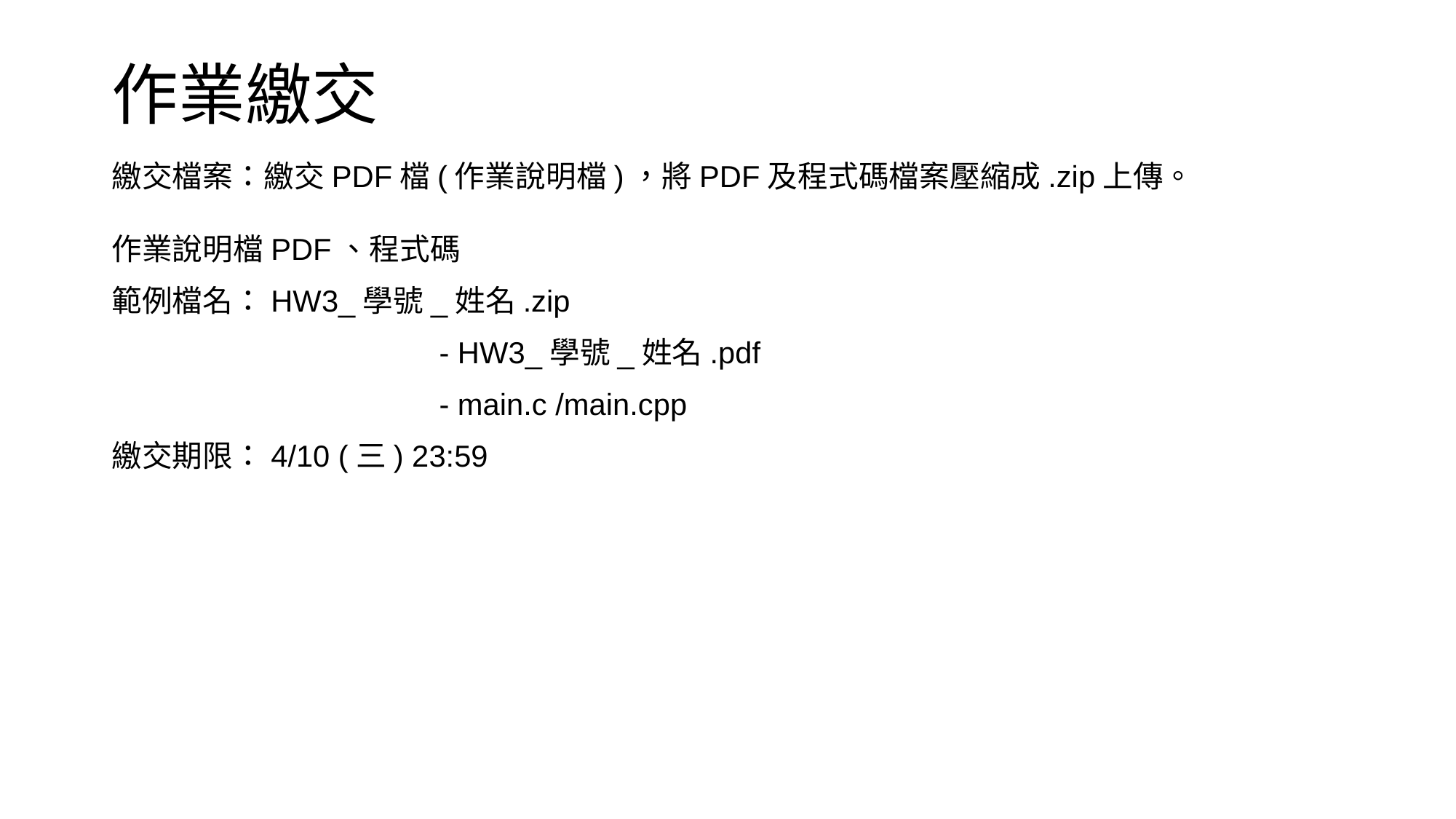

# 作業繳交
繳交檔案：繳交PDF檔(作業說明檔)，將PDF及程式碼檔案壓縮成.zip上傳。

作業說明檔PDF、程式碼
範例檔名：HW3_學號_姓名.zip
       	 		- HW3_學號_姓名.pdf
  		- main.c /main.cpp
繳交期限：4/10 (三) 23:59